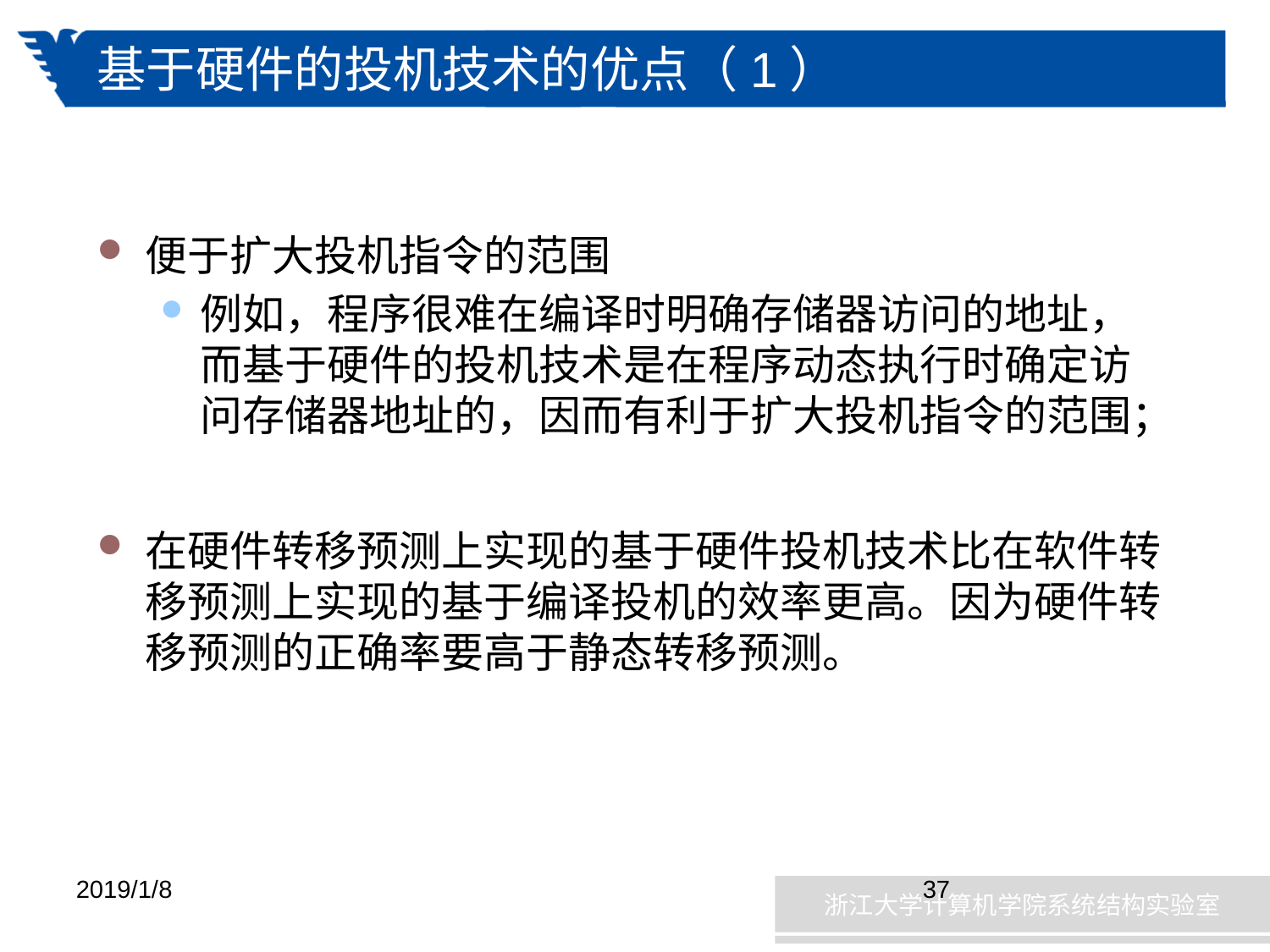

# 基于硬件的投机技术的优点（1）
便于扩大投机指令的范围
例如，程序很难在编译时明确存储器访问的地址，而基于硬件的投机技术是在程序动态执行时确定访问存储器地址的，因而有利于扩大投机指令的范围；

在硬件转移预测上实现的基于硬件投机技术比在软件转移预测上实现的基于编译投机的效率更高。因为硬件转移预测的正确率要高于静态转移预测。
2019/1/8
37